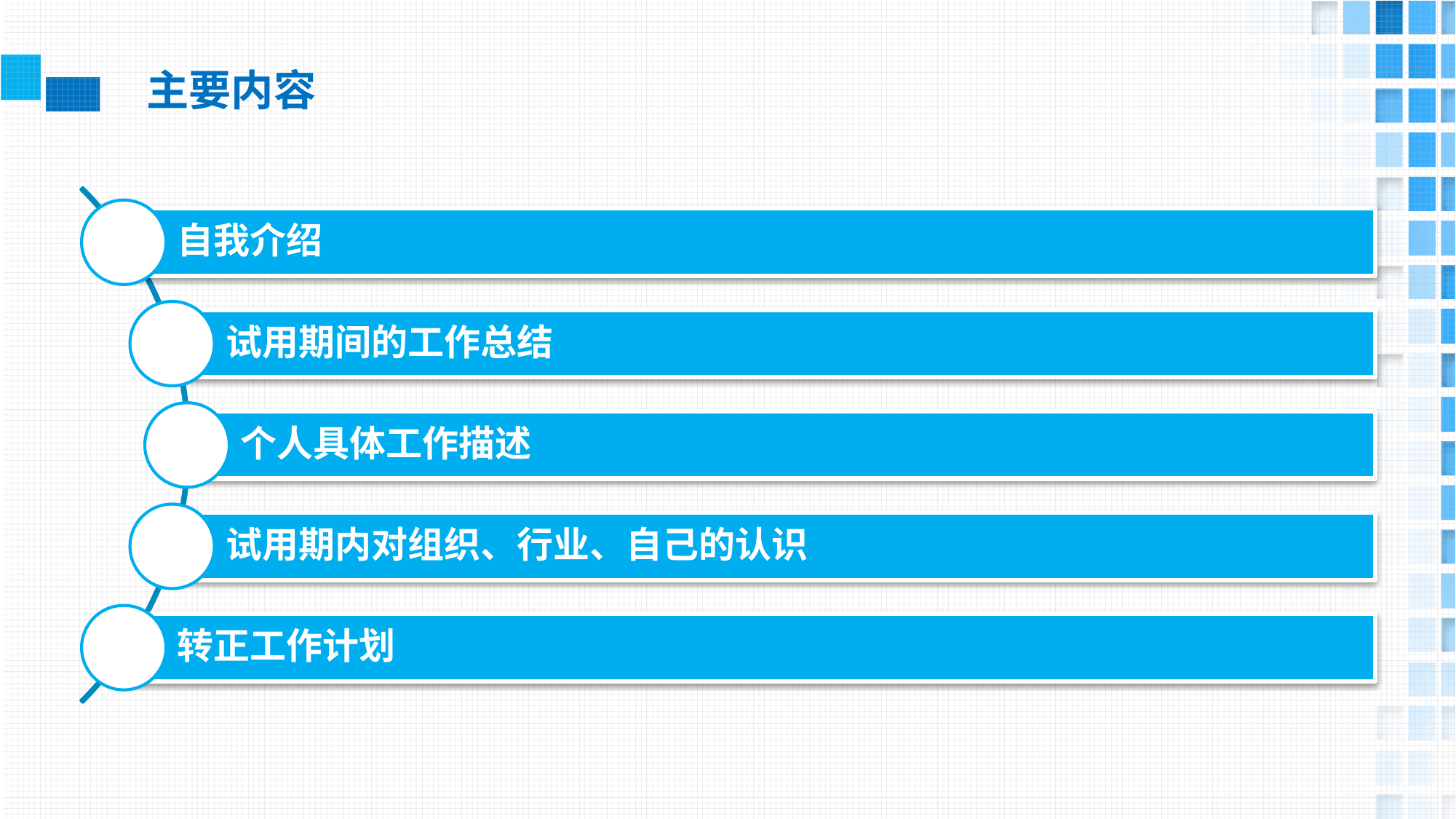

主要内容
自我介绍
试用期间的工作总结
个人具体工作描述
试用期内对组织、行业、自己的认识
转正工作计划